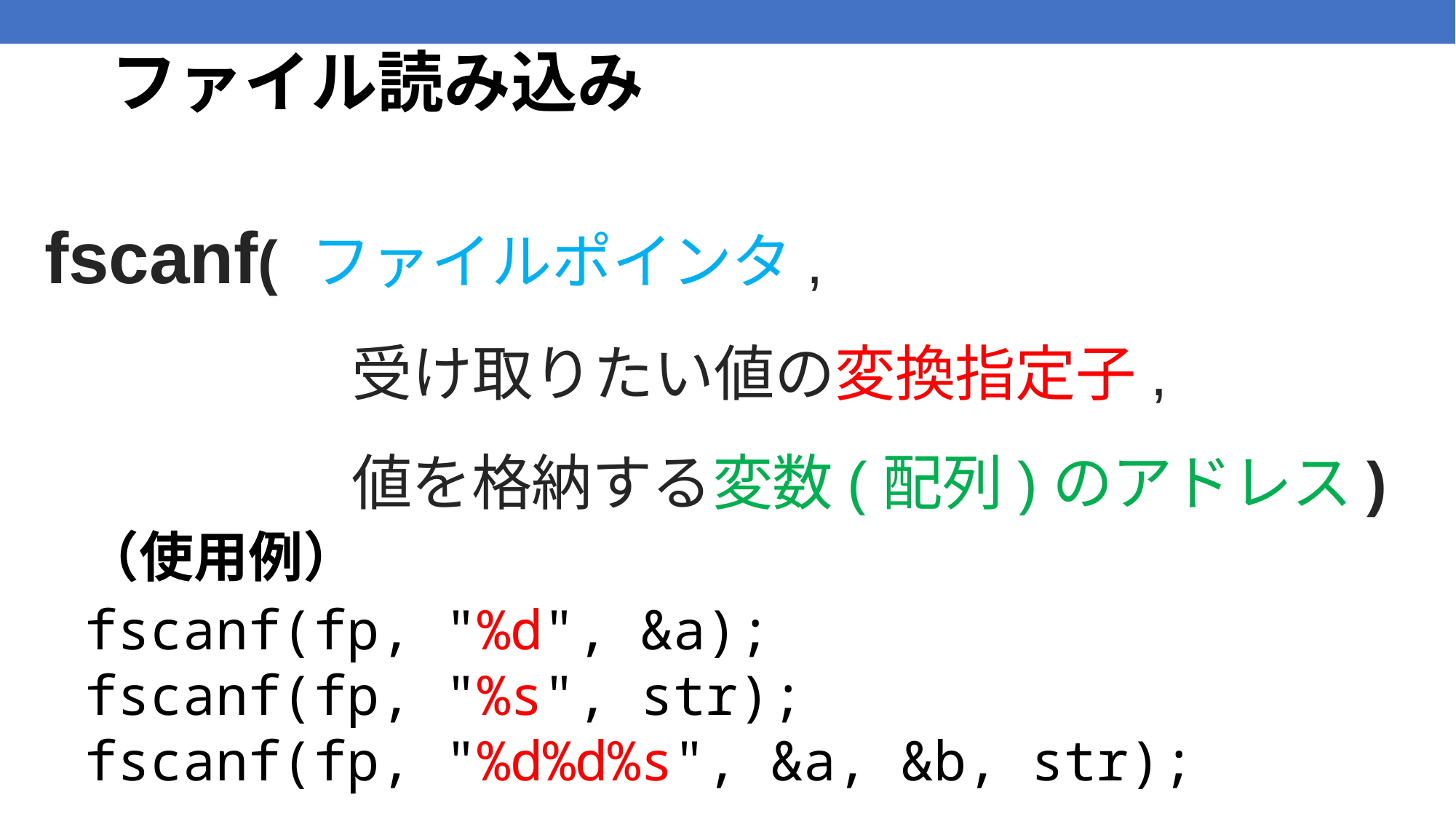

ファイル読み込み
 fscanf( ファイルポインタ,
   受け取りたい値の変換指定子,
   値を格納する変数(配列)のアドレス)
（使用例）
fscanf(fp, "%d", &a);
fscanf(fp, "%s", str);
fscanf(fp, "%d%d%s", &a, &b, str);